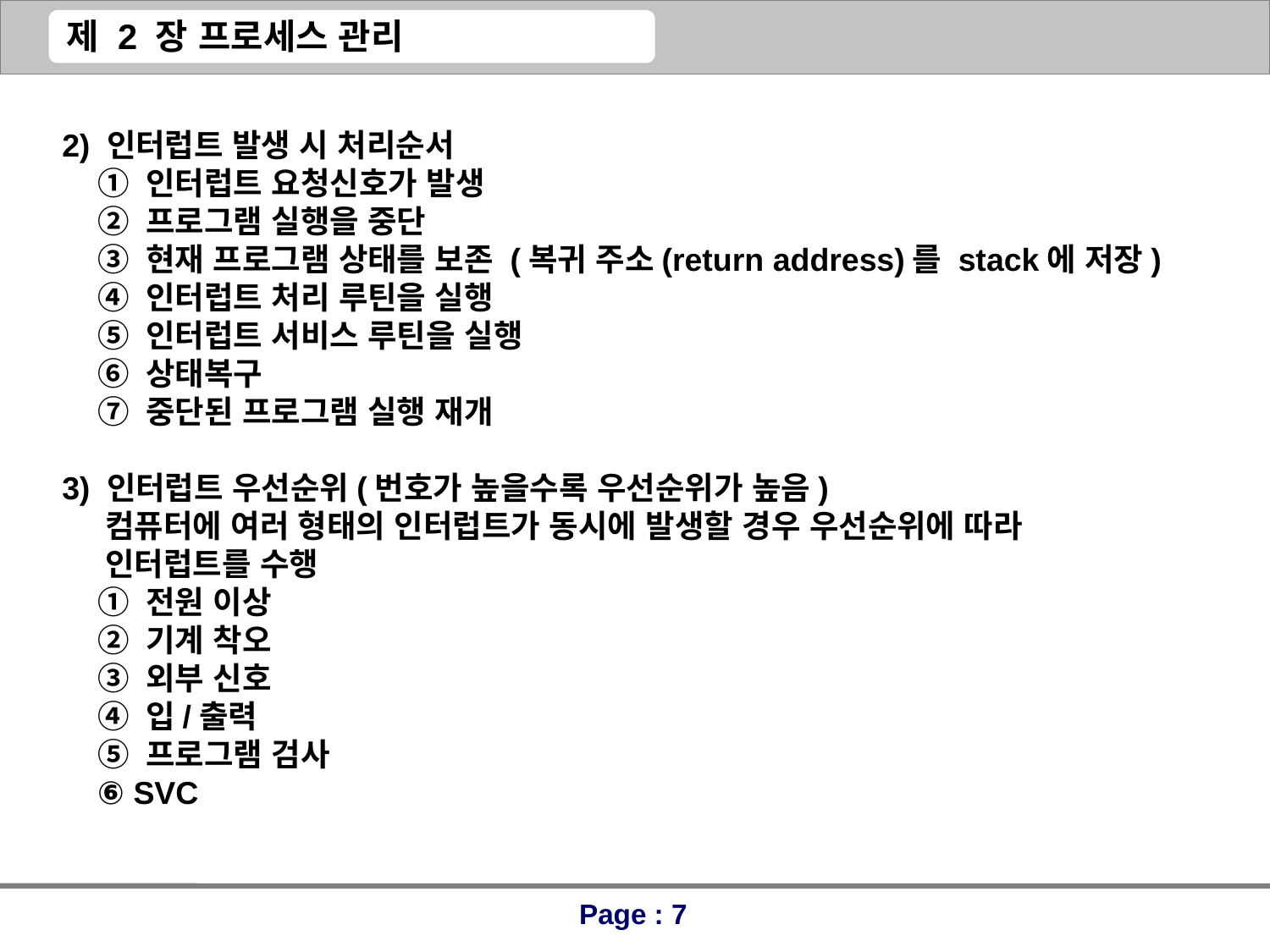

2) 인터럽트 발생 시 처리순서
    ① 인터럽트 요청신호가 발생
    ② 프로그램 실행을 중단
    ③ 현재 프로그램 상태를 보존 (복귀 주소(return address)를 stack에 저장)
    ④ 인터럽트 처리 루틴을 실행
    ⑤ 인터럽트 서비스 루틴을 실행
    ⑥ 상태복구
    ⑦ 중단된 프로그램 실행 재개

3) 인터럽트 우선순위(번호가 높을수록 우선순위가 높음)
    컴퓨터에 여러 형태의 인터럽트가 동시에 발생할 경우 우선순위에 따라
    인터럽트를 수행
    ① 전원 이상
    ② 기계 착오
    ③ 외부 신호
    ④ 입/출력
    ⑤ 프로그램 검사
    ⑥ SVC

Page : 7